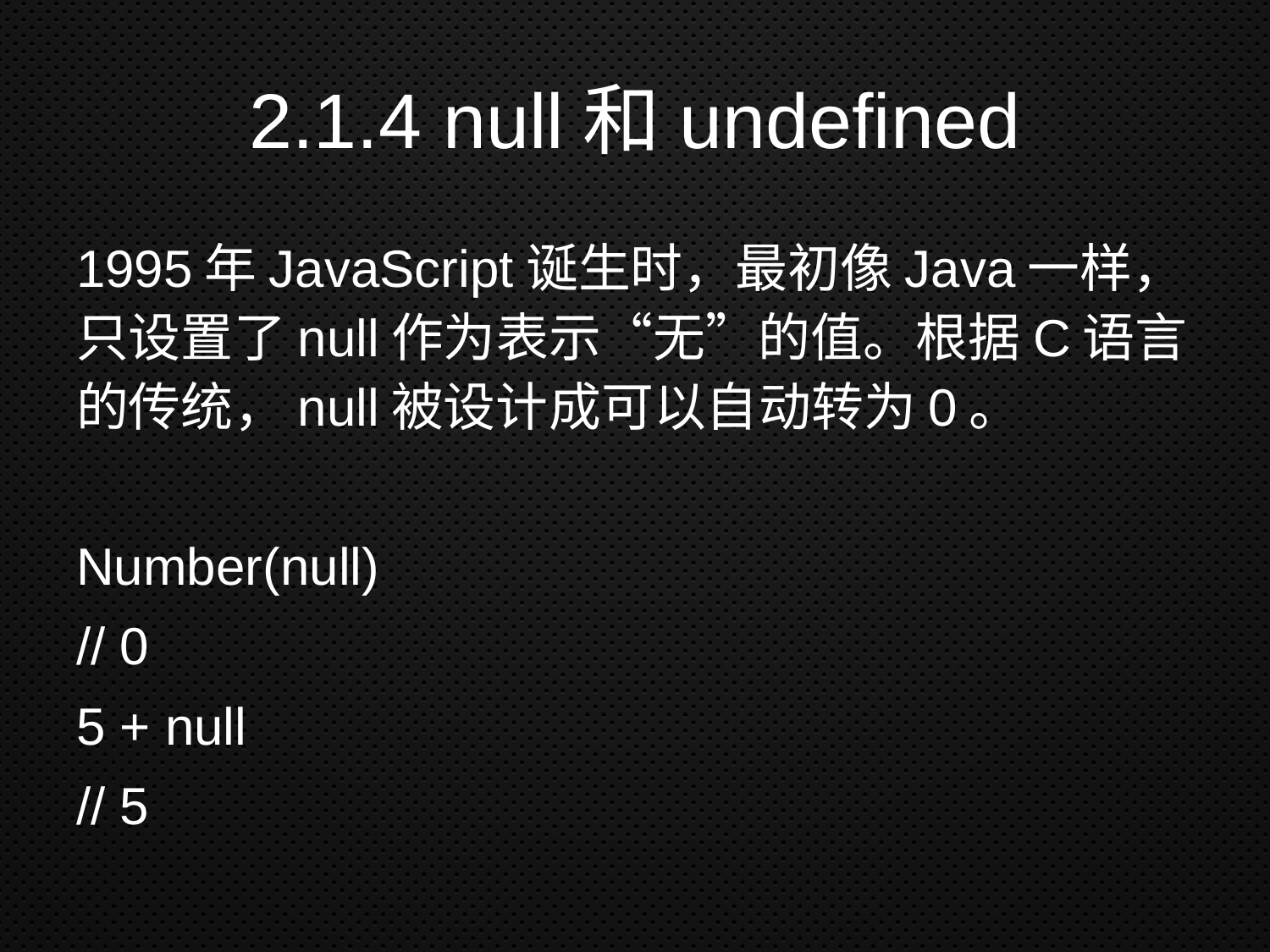

# 2.1.4 null和undefined
1995年JavaScript诞生时，最初像Java一样，只设置了null作为表示“无”的值。根据C语言的传统，null被设计成可以自动转为0。

Number(null)
// 0
5 + null
// 5